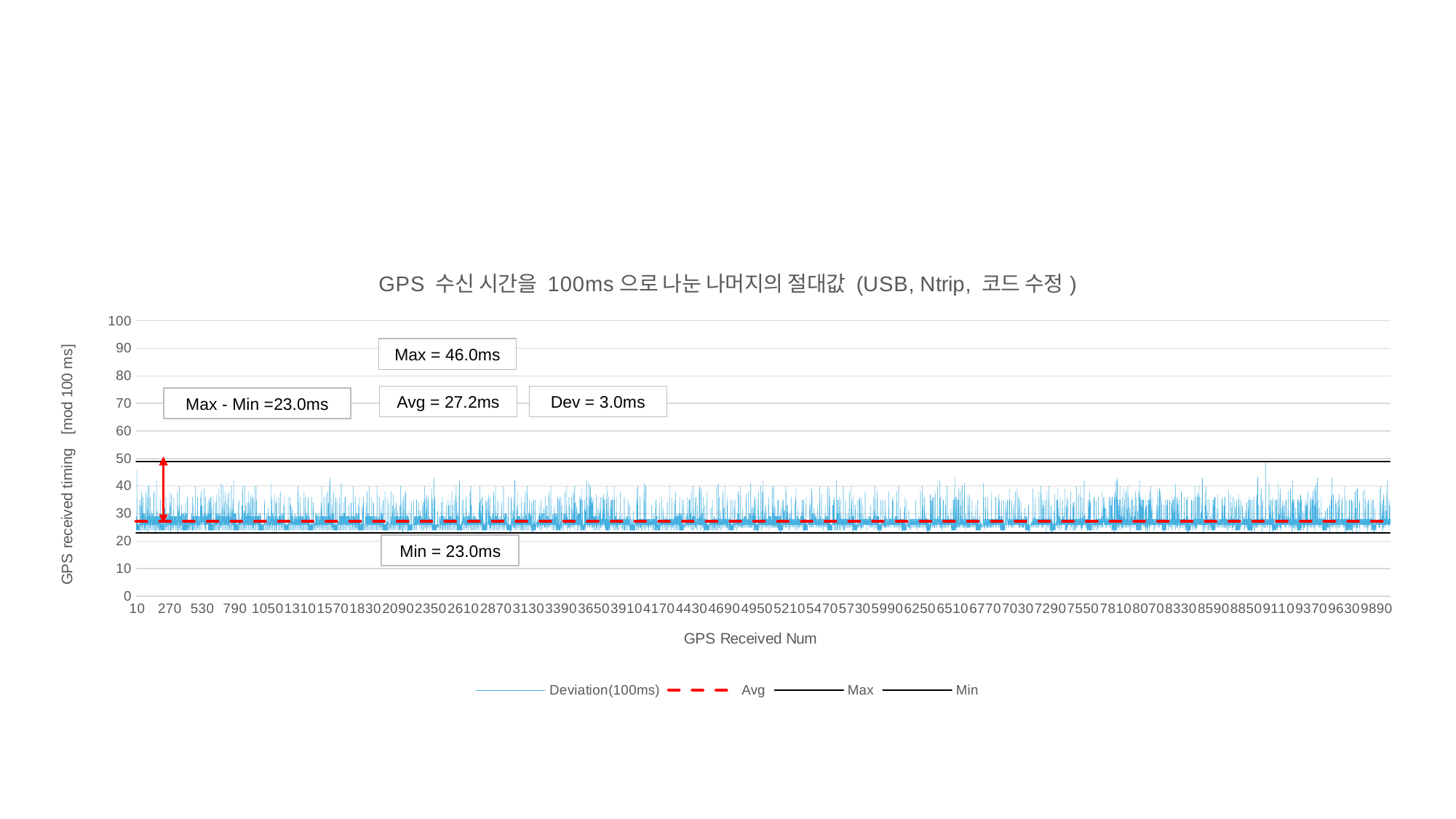

#

### Chart: GPS 수신 시간을 100ms으로 나눈 나머지의 절대값 (USB, Ntrip, 코드 수정)

| Category |  |  |  |  |
|---|---|---|---|---|
Max = 46.0ms
Avg = 27.2ms
Dev = 3.0ms
Max - Min =23.0ms
Min = 23.0ms